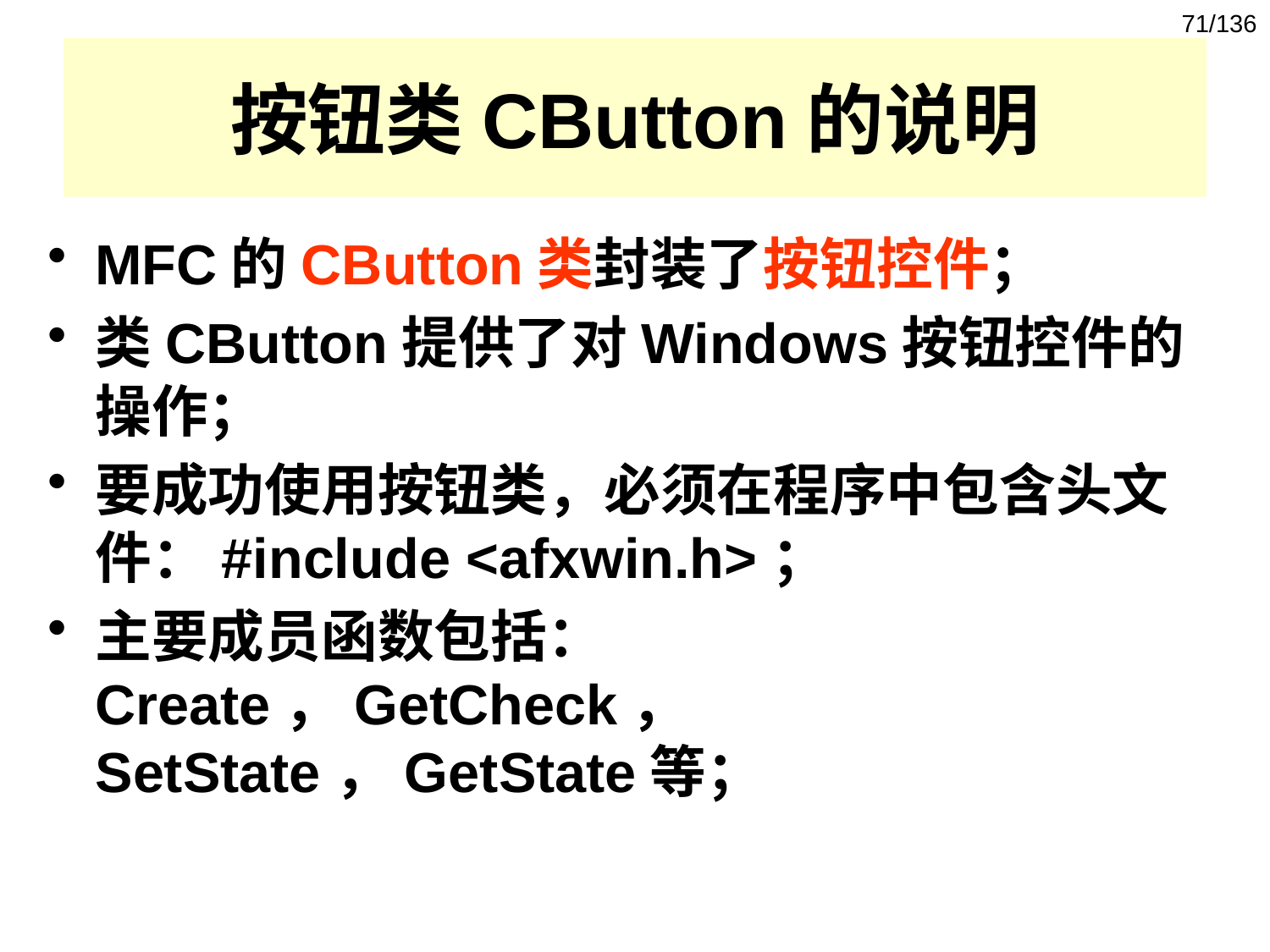

71/136
# 按钮类CButton的说明
MFC的CButton类封装了按钮控件；
类CButton提供了对Windows按钮控件的操作；
要成功使用按钮类，必须在程序中包含头文件：#include <afxwin.h>；
主要成员函数包括： Create，GetCheck， SetState，GetState等；